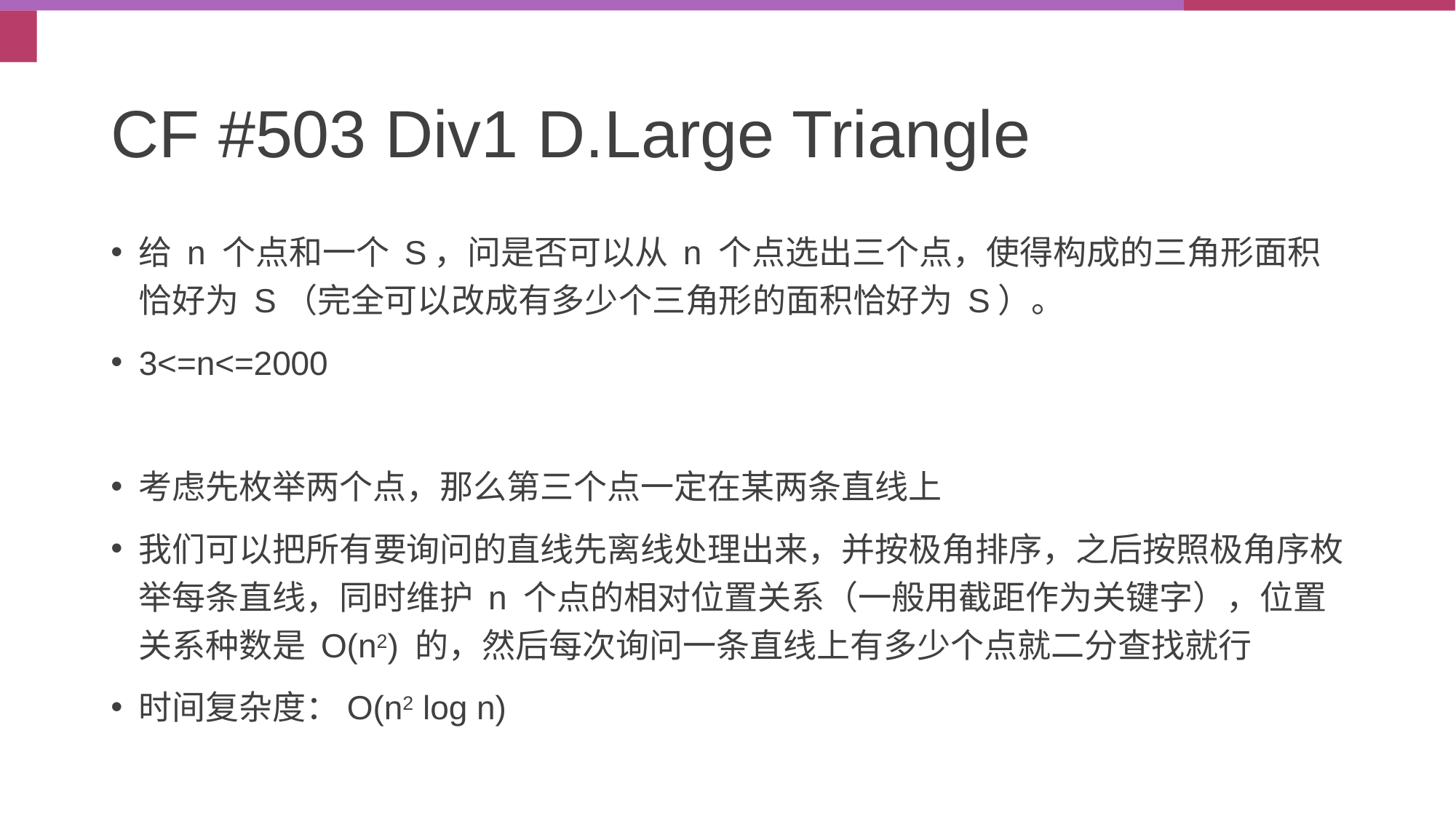

# CF #503 Div1 D.Large Triangle
给 n 个点和一个 S，问是否可以从 n 个点选出三个点，使得构成的三角形面积恰好为 S（完全可以改成有多少个三角形的面积恰好为 S）。
3<=n<=2000

考虑先枚举两个点，那么第三个点一定在某两条直线上
我们可以把所有要询问的直线先离线处理出来，并按极角排序，之后按照极角序枚举每条直线，同时维护 n 个点的相对位置关系（一般用截距作为关键字），位置关系种数是 O(n2) 的，然后每次询问一条直线上有多少个点就二分查找就行
时间复杂度：O(n2 log n)